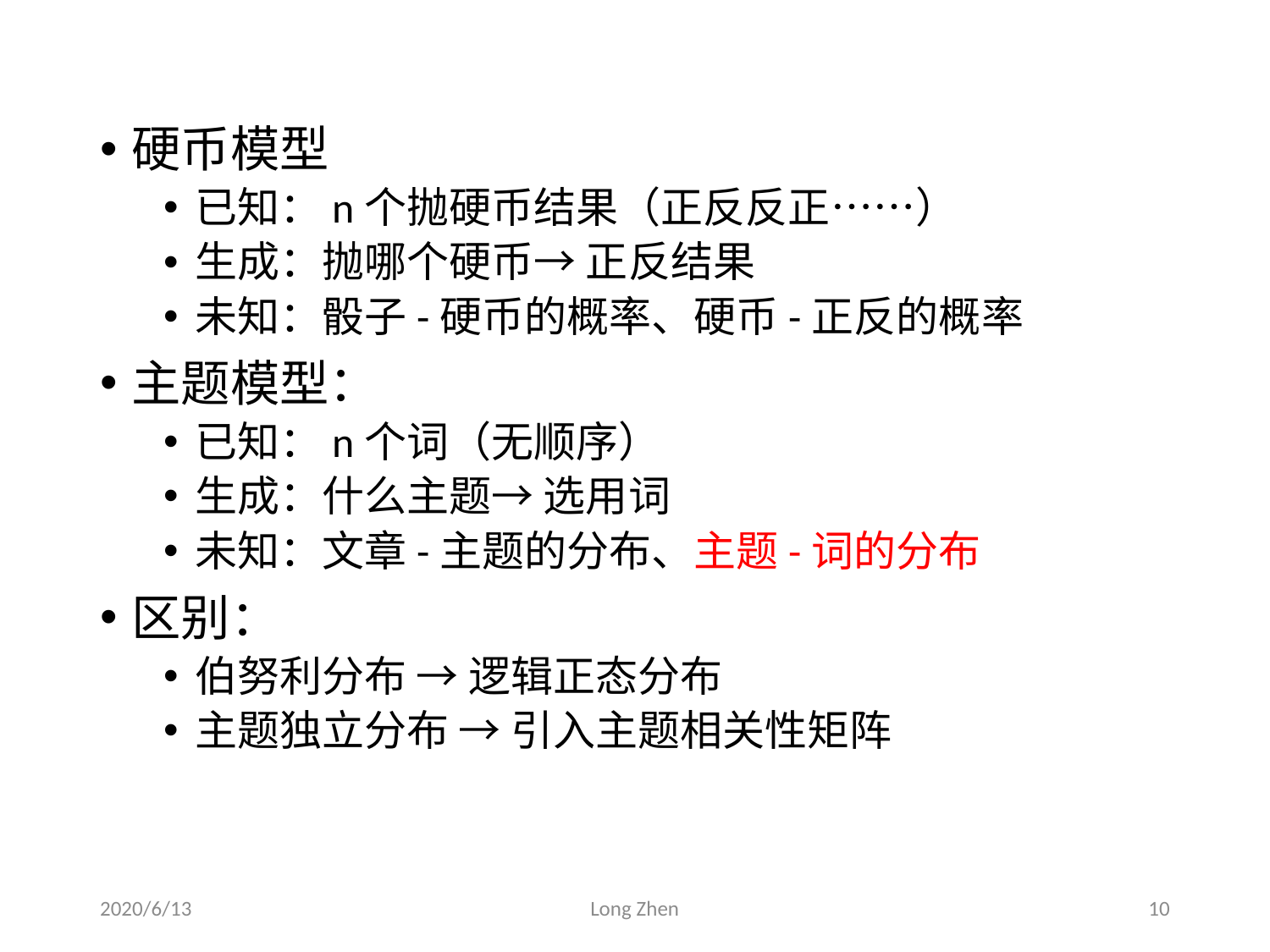

硬币模型
已知：n个抛硬币结果（正反反正……）
生成：抛哪个硬币→ 正反结果
未知：骰子-硬币的概率、硬币-正反的概率
主题模型：
已知：n个词（无顺序）
生成：什么主题→ 选用词
未知：文章-主题的分布、主题-词的分布
区别：
伯努利分布 → 逻辑正态分布
主题独立分布 → 引入主题相关性矩阵
2020/6/13
Long Zhen
10